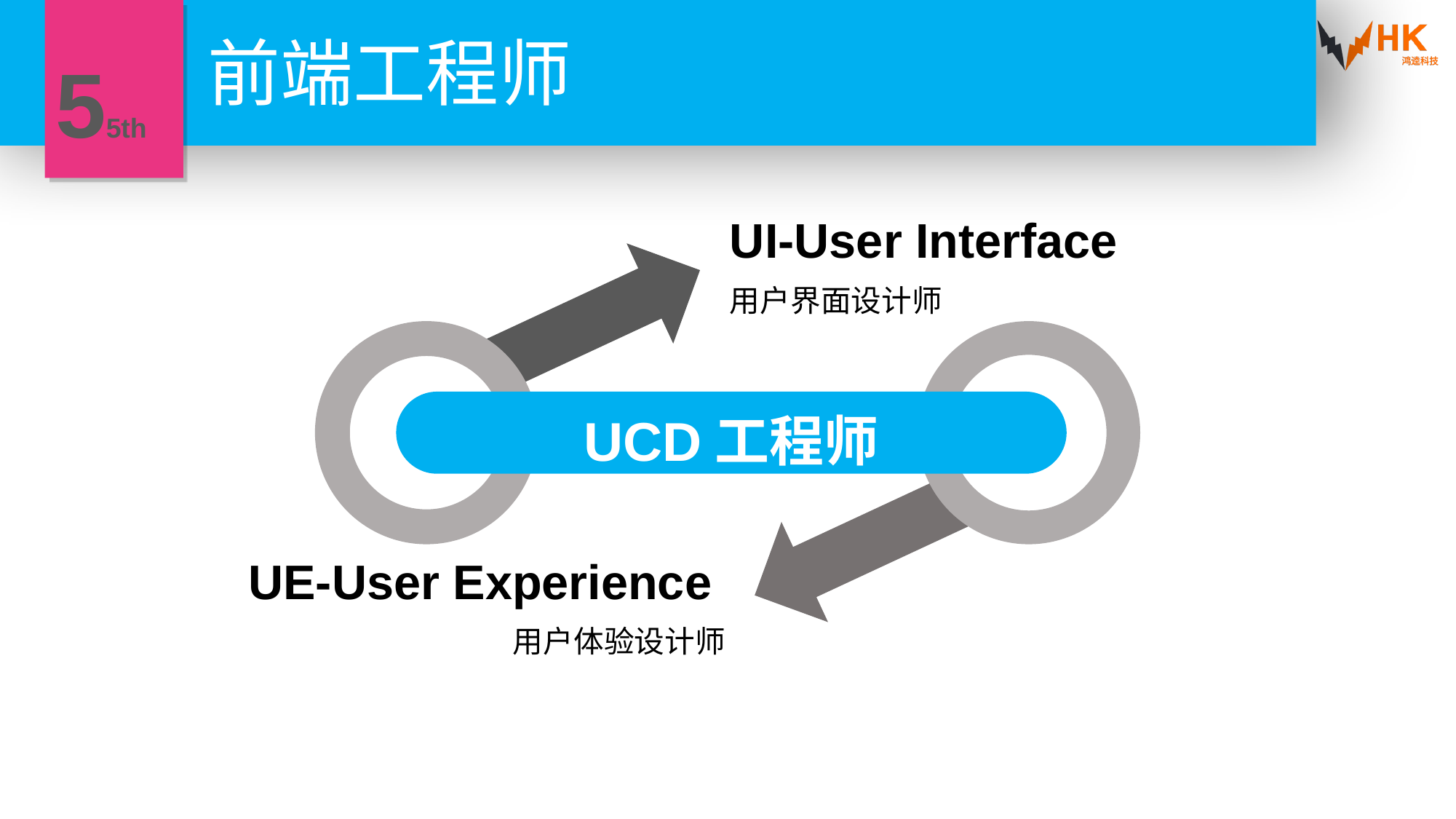

前端工程师
55th
TITLE HERE
UI-User Interface
用户界面设计师

UCD工程师

UE-User Experience
用户体验设计师